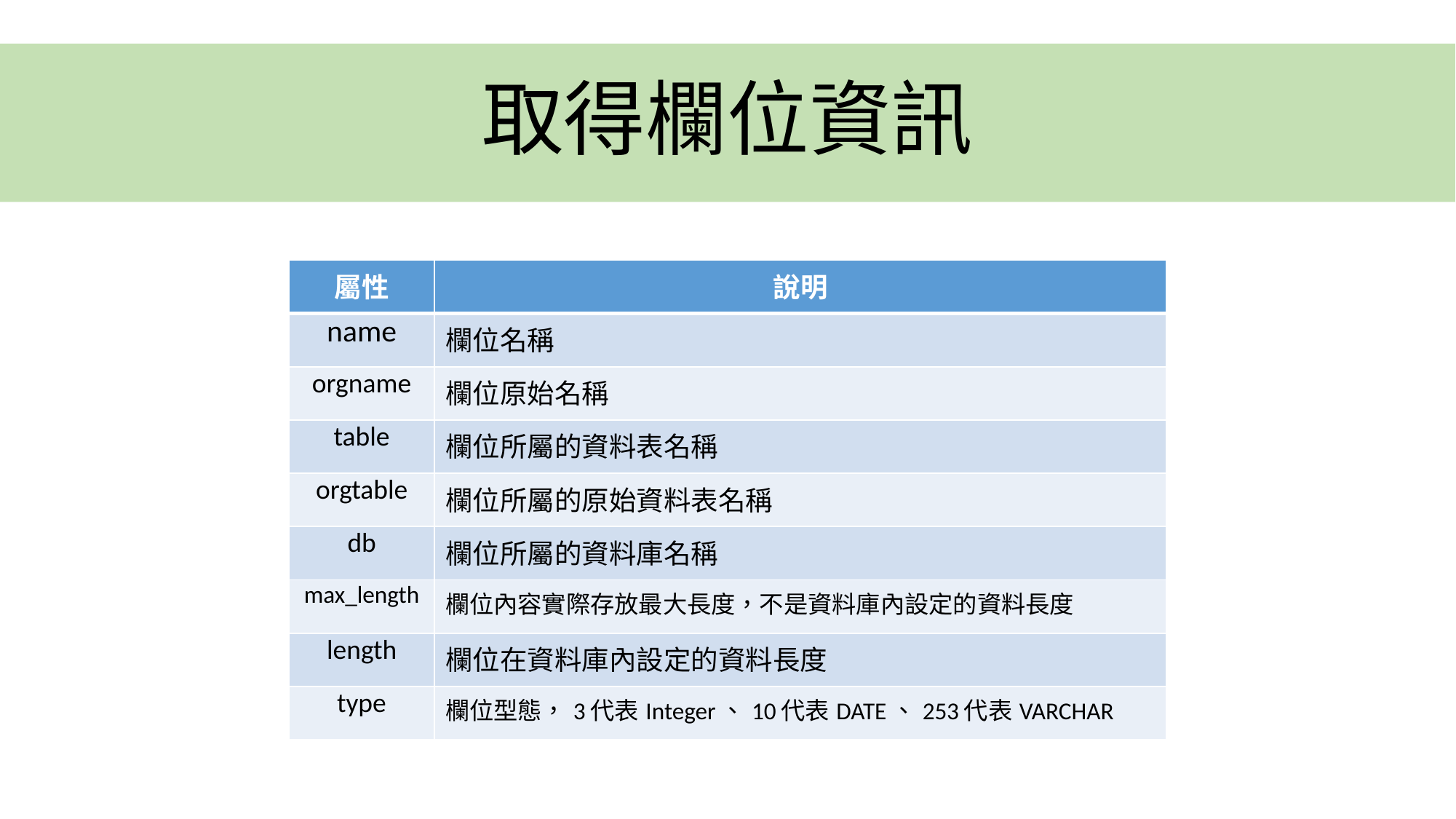

# 取得欄位資訊
| 屬性 | 說明 |
| --- | --- |
| name | 欄位名稱 |
| orgname | 欄位原始名稱 |
| table | 欄位所屬的資料表名稱 |
| orgtable | 欄位所屬的原始資料表名稱 |
| db | 欄位所屬的資料庫名稱 |
| max\_length | 欄位內容實際存放最大長度，不是資料庫內設定的資料長度 |
| length | 欄位在資料庫內設定的資料長度 |
| type | 欄位型態，3代表Integer、10代表DATE、253代表VARCHAR |